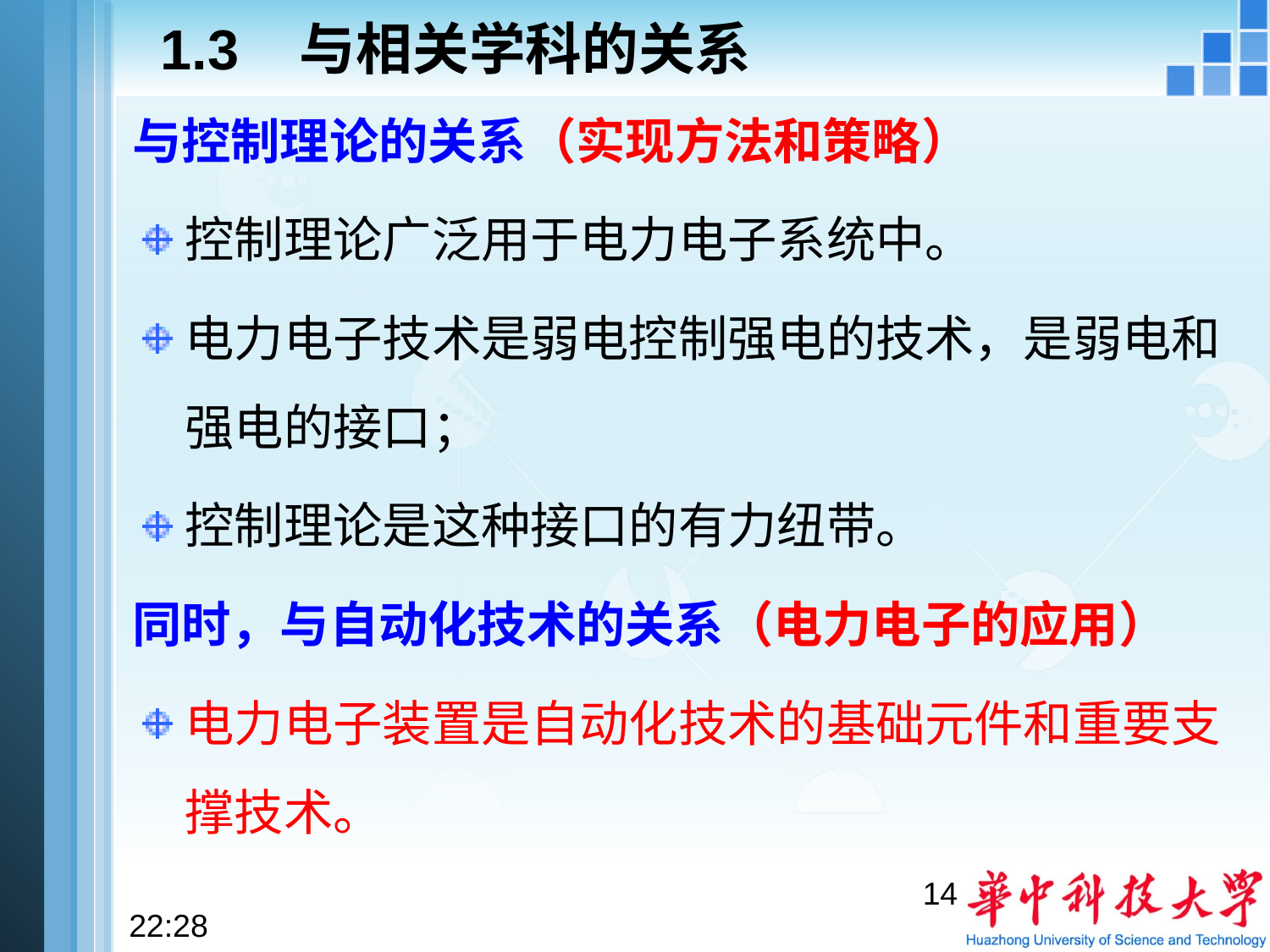

# 1.3   与相关学科的关系
与控制理论的关系（实现方法和策略）
控制理论广泛用于电力电子系统中。
电力电子技术是弱电控制强电的技术，是弱电和强电的接口；
控制理论是这种接口的有力纽带。
同时，与自动化技术的关系（电力电子的应用）
电力电子装置是自动化技术的基础元件和重要支撑技术。
14
22:28